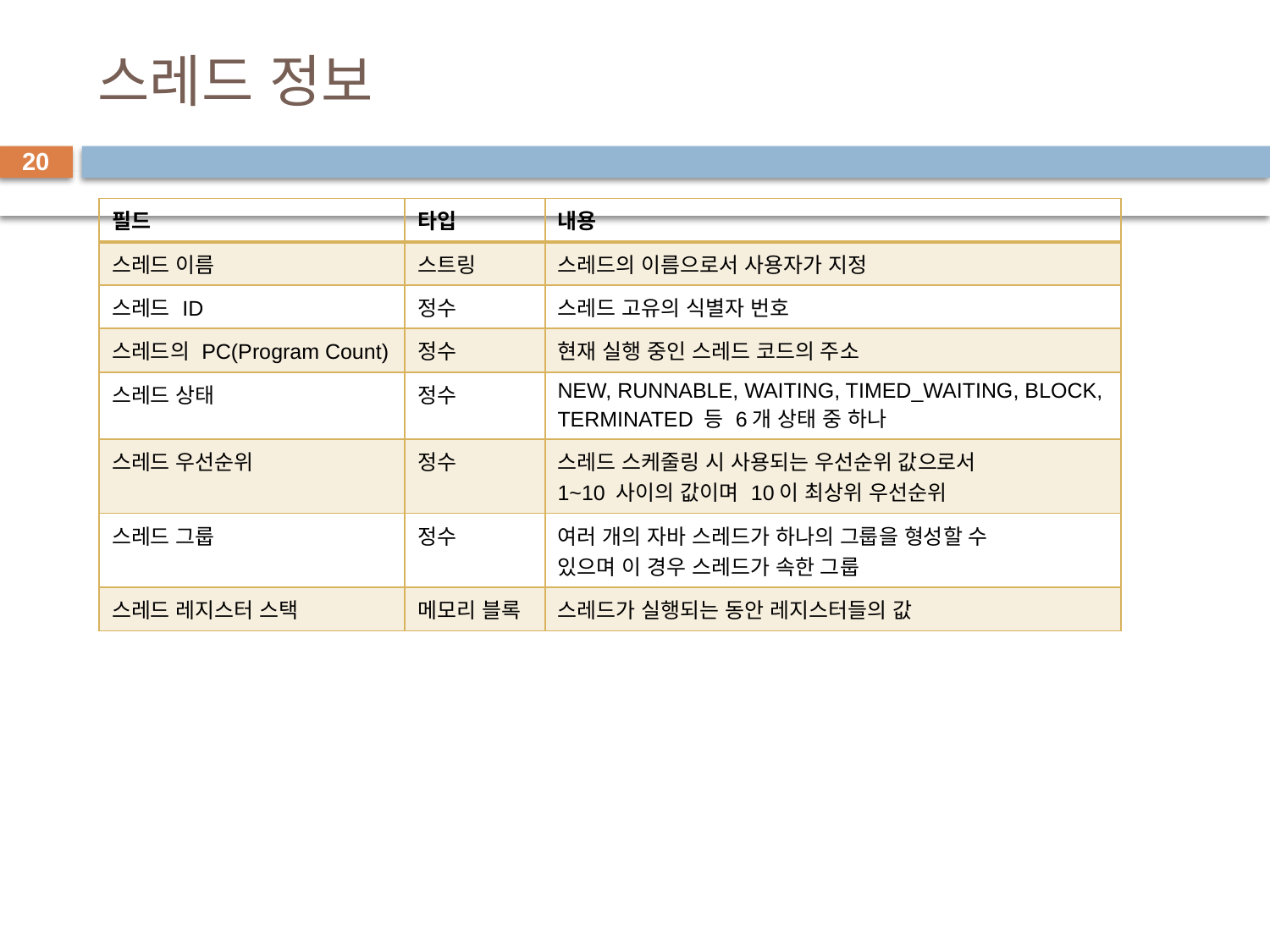

# 스레드 정보
20
| 필드 | 타입 | 내용 |
| --- | --- | --- |
| 스레드 이름 | 스트링 | 스레드의 이름으로서 사용자가 지정 |
| 스레드 ID | 정수 | 스레드 고유의 식별자 번호 |
| 스레드의 PC(Program Count) | 정수 | 현재 실행 중인 스레드 코드의 주소 |
| 스레드 상태 | 정수 | NEW, RUNNABLE, WAITING, TIMED\_WAITING, BLOCK, TERMINATED 등 6개 상태 중 하나 |
| 스레드 우선순위 | 정수 | 스레드 스케줄링 시 사용되는 우선순위 값으로서 1~10 사이의 값이며 10이 최상위 우선순위 |
| 스레드 그룹 | 정수 | 여러 개의 자바 스레드가 하나의 그룹을 형성할 수 있으며 이 경우 스레드가 속한 그룹 |
| 스레드 레지스터 스택 | 메모리 블록 | 스레드가 실행되는 동안 레지스터들의 값 |